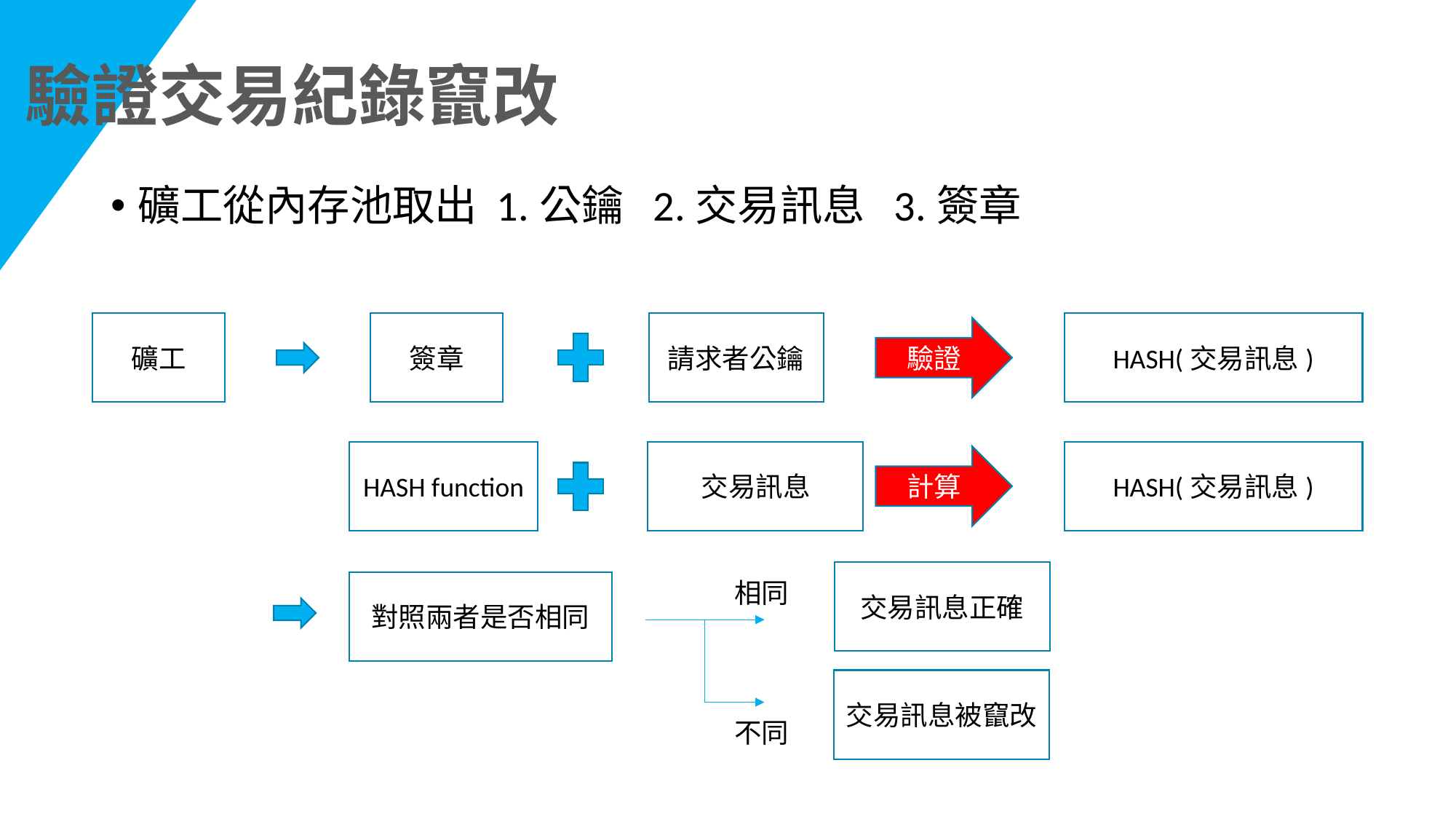

驗證交易紀錄竄改
礦工從內存池取出 1.公鑰  2.交易訊息  3.簽章
HASH(交易訊息)
簽章
礦工
請求者公鑰
驗證

HASH function
交易訊息
HASH(交易訊息)
計算

交易訊息正確
相同
對照兩者是否相同

交易訊息被竄改
不同